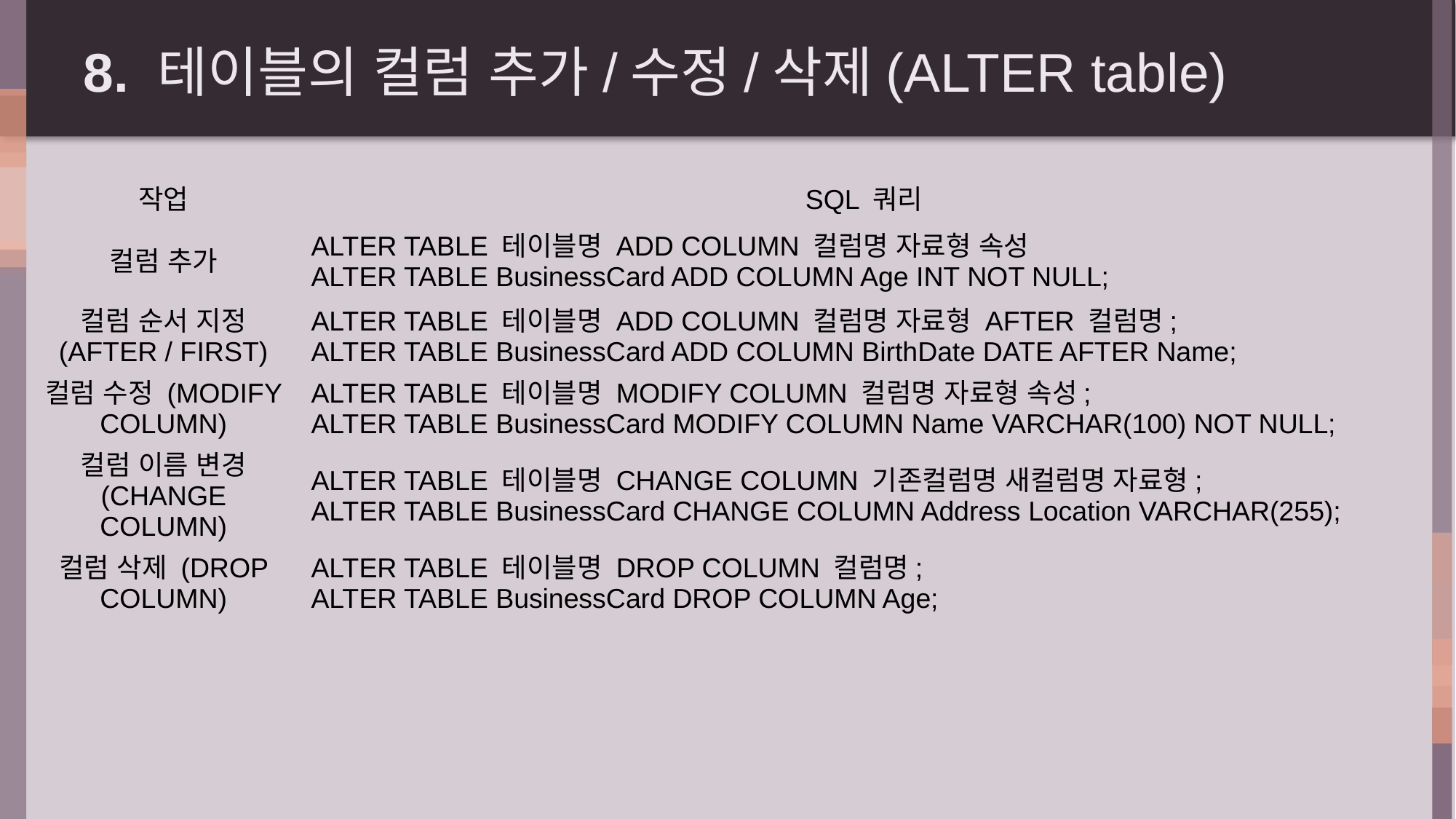

# 8. 테이블의 컬럼 추가/수정/삭제(ALTER table)
| 작업 | SQL 쿼리 |
| --- | --- |
| 컬럼 추가 | ALTER TABLE 테이블명 ADD COLUMN 컬럼명 자료형 속성 ALTER TABLE BusinessCard ADD COLUMN Age INT NOT NULL; |
| 컬럼 순서 지정 (AFTER / FIRST) | ALTER TABLE 테이블명 ADD COLUMN 컬럼명 자료형 AFTER 컬럼명; ALTER TABLE BusinessCard ADD COLUMN BirthDate DATE AFTER Name; |
| 컬럼 수정 (MODIFY COLUMN) | ALTER TABLE 테이블명 MODIFY COLUMN 컬럼명 자료형 속성; ALTER TABLE BusinessCard MODIFY COLUMN Name VARCHAR(100) NOT NULL; |
| 컬럼 이름 변경 (CHANGE COLUMN) | ALTER TABLE 테이블명 CHANGE COLUMN 기존컬럼명 새컬럼명 자료형; ALTER TABLE BusinessCard CHANGE COLUMN Address Location VARCHAR(255); |
| 컬럼 삭제 (DROP COLUMN) | ALTER TABLE 테이블명 DROP COLUMN 컬럼명; ALTER TABLE BusinessCard DROP COLUMN Age; |